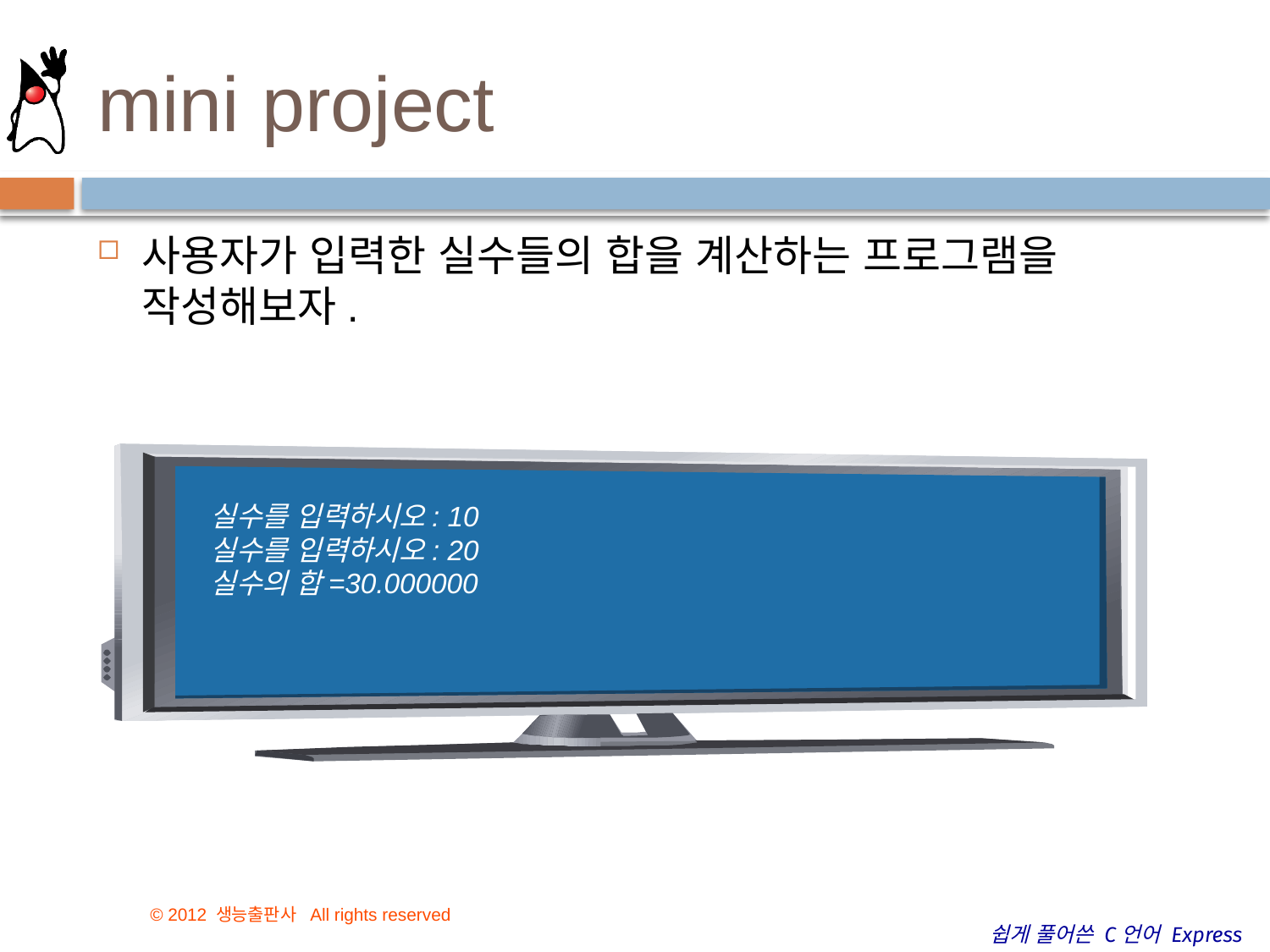

# mini project
사용자가 입력한 실수들의 합을 계산하는 프로그램을 작성해보자.

실수를 입력하시오: 10
실수를 입력하시오: 20
실수의 합=30.000000